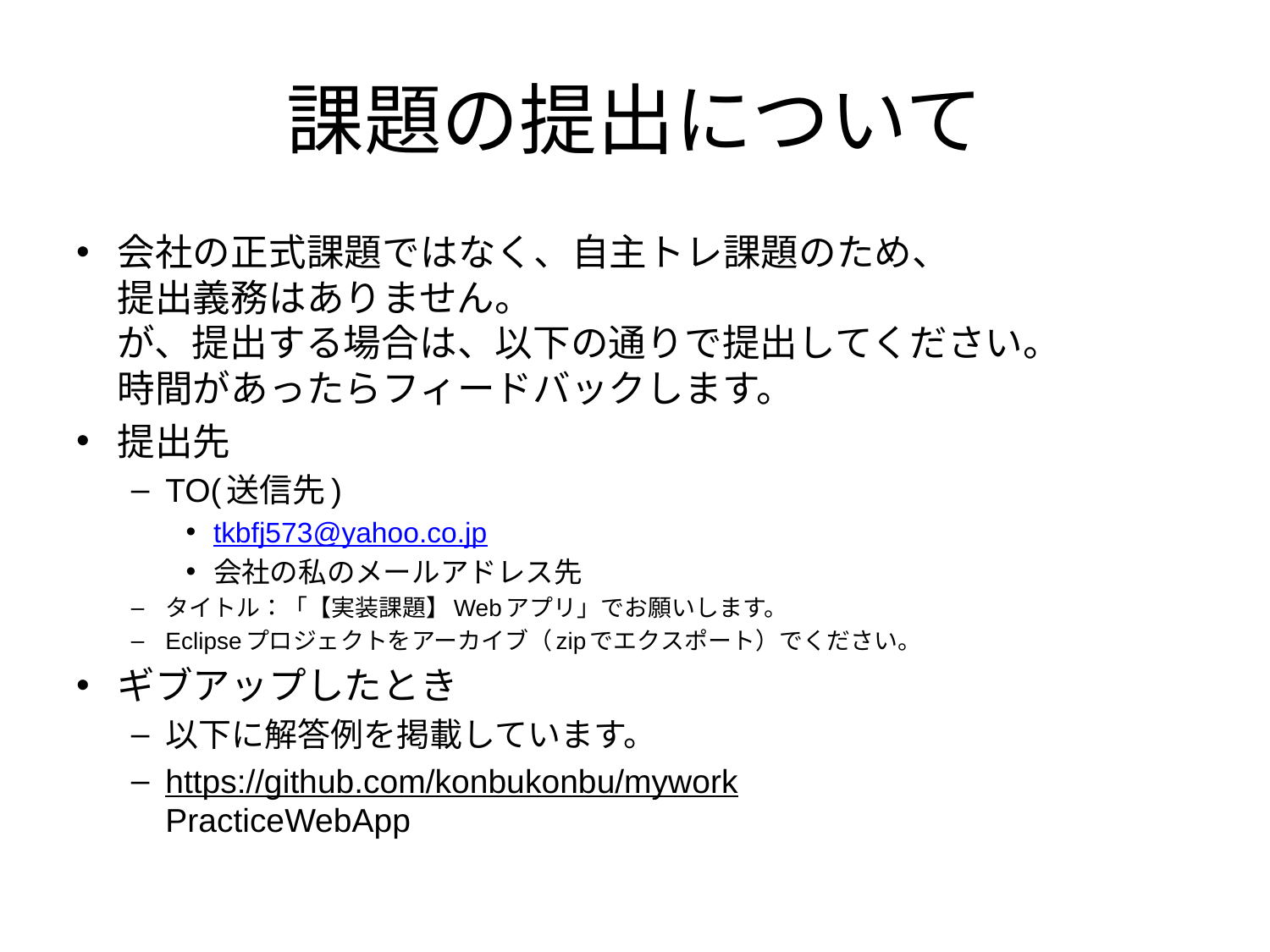

# 課題の提出について
会社の正式課題ではなく、自主トレ課題のため、
提出義務はありません。
が、提出する場合は、以下の通りで提出してください。
時間があったらフィードバックします。
提出先
TO(送信先)
tkbfj573@yahoo.co.jp
会社の私のメールアドレス先
タイトル：「【実装課題】Webアプリ」でお願いします。
Eclipseプロジェクトをアーカイブ（zipでエクスポート）でください。
ギブアップしたとき
以下に解答例を掲載しています。
https://github.com/konbukonbu/mywork
PracticeWebApp